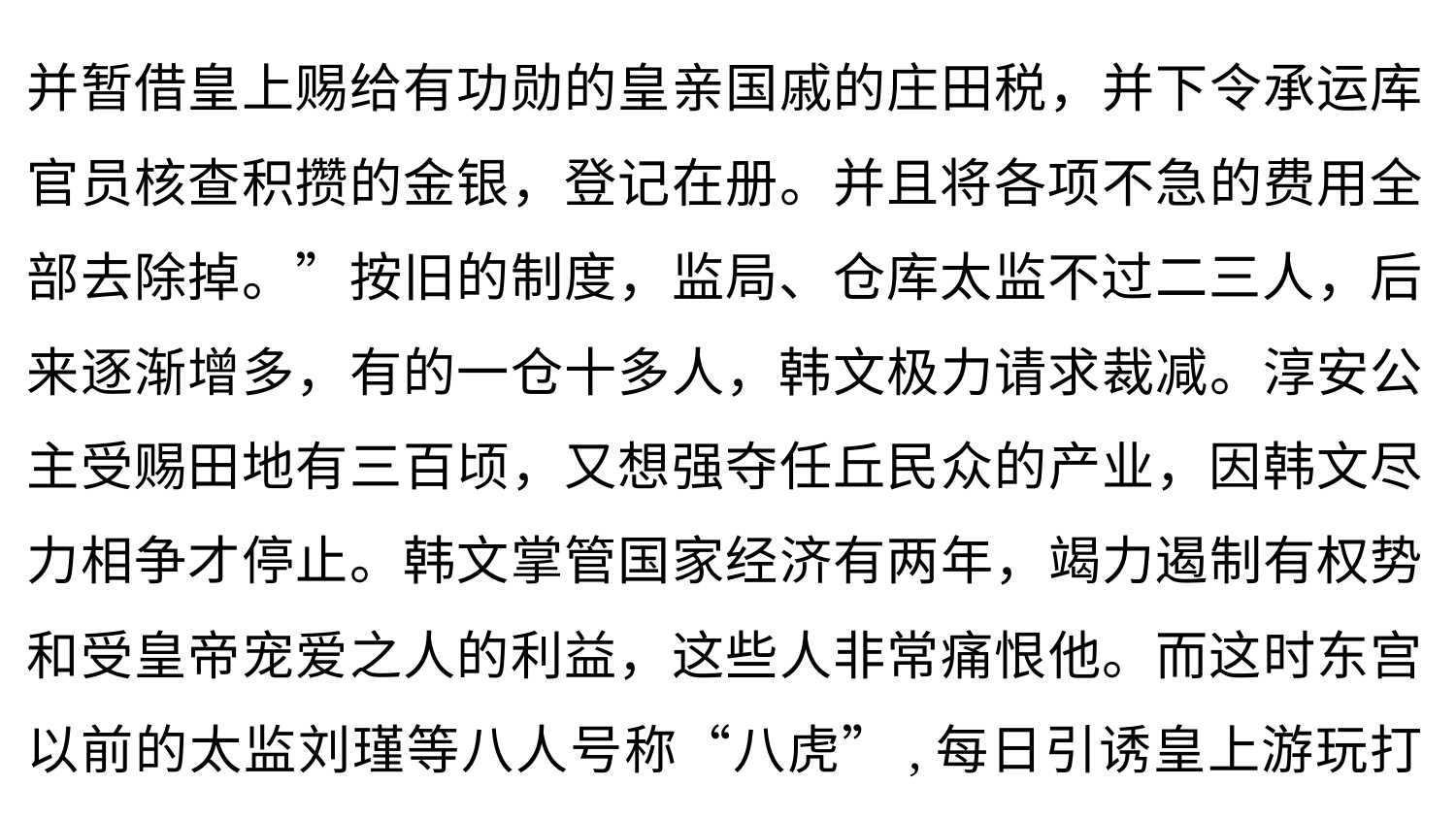

并暂借皇上赐给有功勋的皇亲国戚的庄田税，并下令承运库官员核查积攒的金银，登记在册。并且将各项不急的费用全部去除掉。”按旧的制度，监局、仓库太监不过二三人，后来逐渐增多，有的一仓十多人，韩文极力请求裁减。淳安公主受赐田地有三百顷，又想强夺任丘民众的产业，因韩文尽力相争才停止。韩文掌管国家经济有两年，竭力遏制有权势和受皇帝宠爱之人的利益，这些人非常痛恨他。而这时东宫以前的太监刘瑾等八人号称“八虎”,每日引诱皇上游玩打猎、